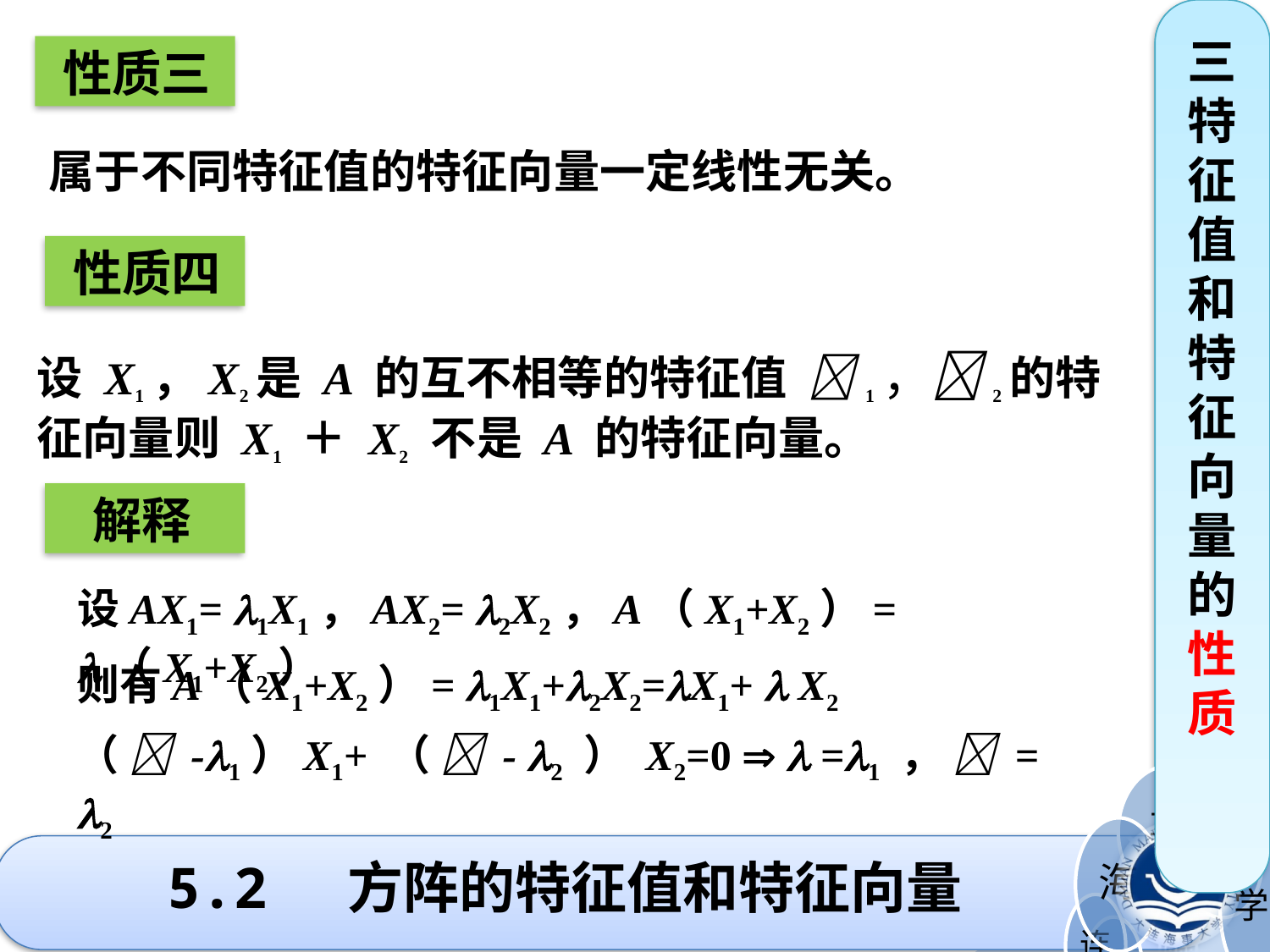

三特征值和特征向量的性质

性质三
 属于不同特征值的特征向量一定线性无关。

性质四
设 X1，X2是 A 的互不相等的特征值  λ1，λ2的特征向量则 X1 ＋ X2 不是 A 的特征向量。

解释
设AX1= λ1X1，AX2= λ2X2，A（X1+X2）= λ（X1+X2）
则有A（X1+X2）= λ1X1+λ2X2=λX1+ λ X2
（ λ -λ1）X1+ （ λ - λ2 ） X2=0 ⇒ λ =λ1 ， λ = λ2
5.2  方阵的特征值和特征向量